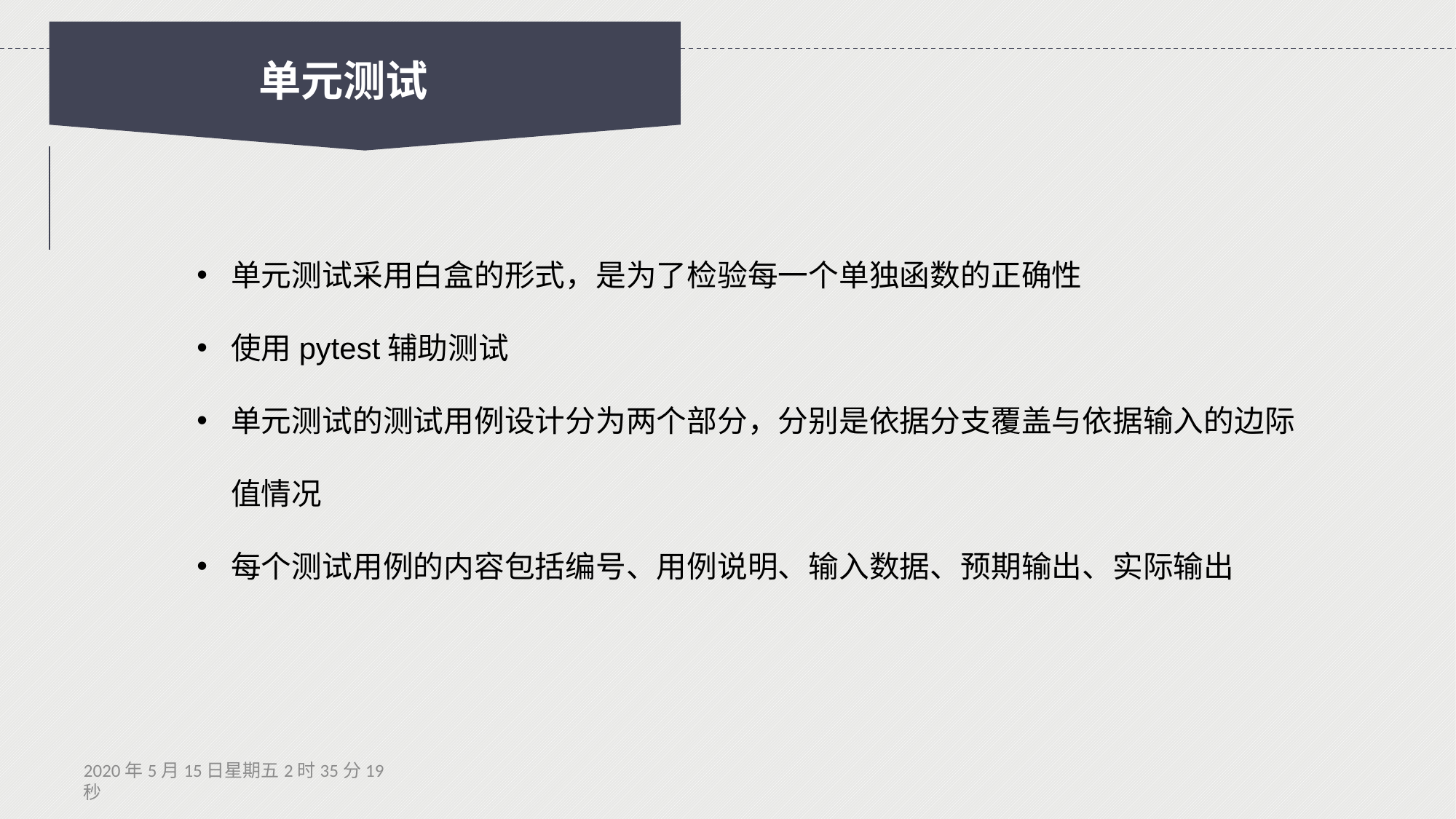

单元测试
单元测试采用白盒的形式，是为了检验每一个单独函数的正确性
使用pytest辅助测试
单元测试的测试用例设计分为两个部分，分别是依据分支覆盖与依据输入的边际值情况
每个测试用例的内容包括编号、用例说明、输入数据、预期输出、实际输出
2020年5月15日星期五2时35分19秒